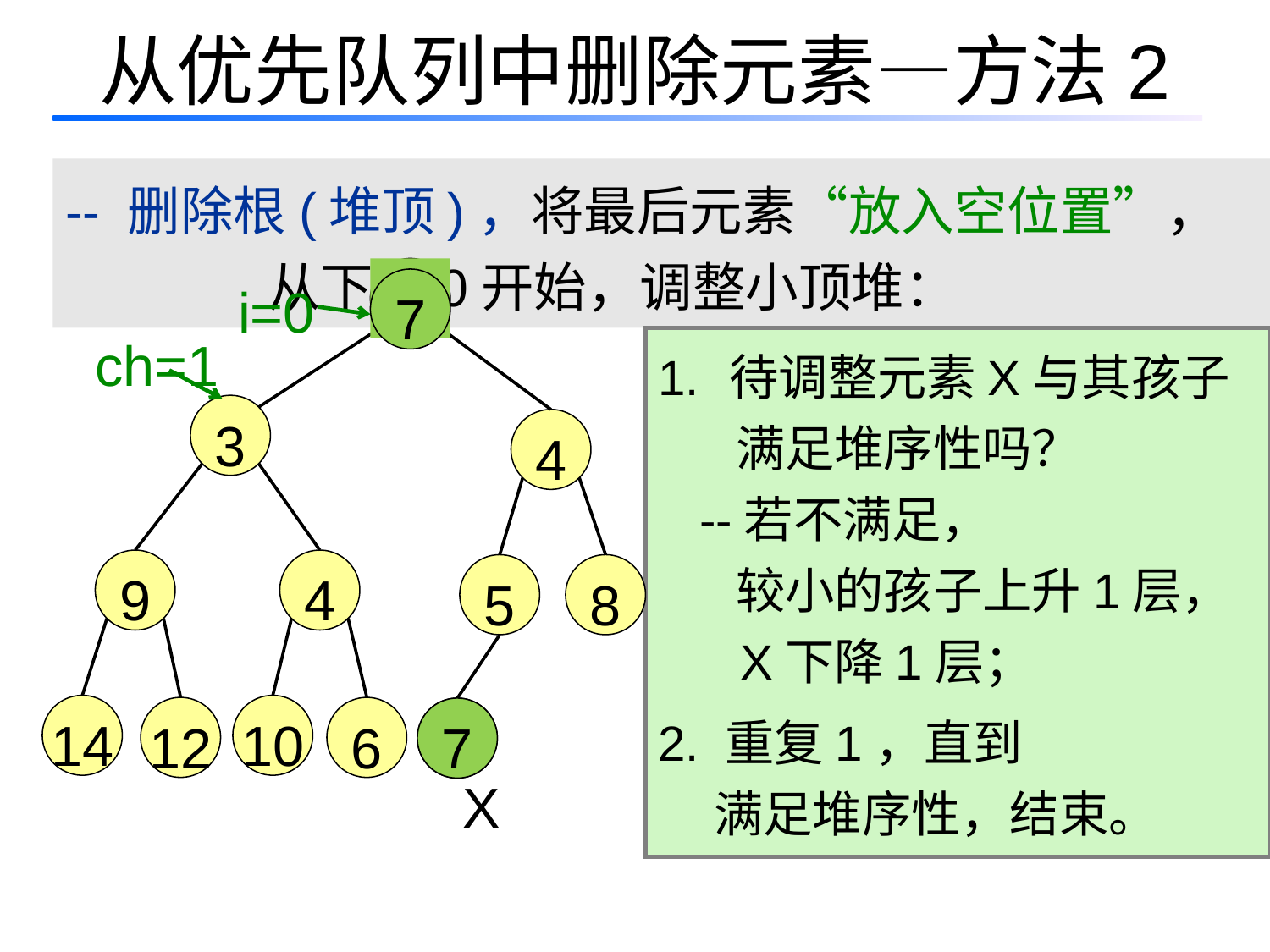

# 从优先队列中删除元素—方法2

-- 删除根(堆顶)，将最后元素“放入空位置”，
                从下标0开始，调整小顶堆：
i=0
2

7
ch=1
待调整元素X与其孩子
      满足堆序性吗？
   --若不满足，
      较小的孩子上升1层，
      X下降1层；
2. 重复1，直到
    满足堆序性，结束。

3
4
9
4
5
8
14
10
12
6
7
7
X